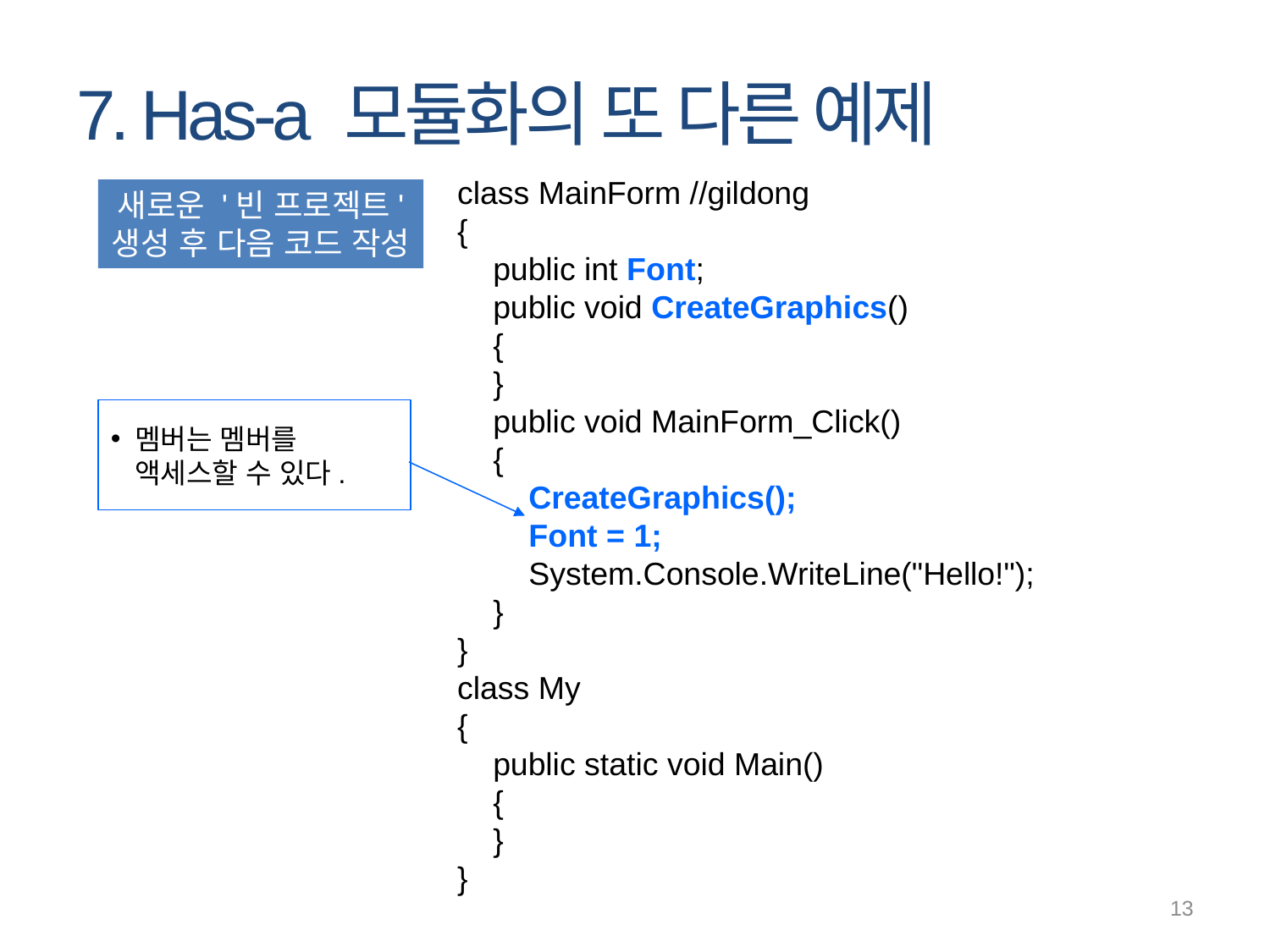

# 7. Has-a 모듈화의 또 다른 예제
class MainForm //gildong
{
    public int Font;
    public void CreateGraphics()
    {
    }
    public void MainForm_Click()
    {
        CreateGraphics();
        Font = 1;
        System.Console.WriteLine("Hello!");
    }
}
class My
{
    public static void Main()
    {
    }
}
새로운 '빈 프로젝트' 생성 후 다음 코드 작성
멤버는 멤버를 액세스할 수 있다.
13